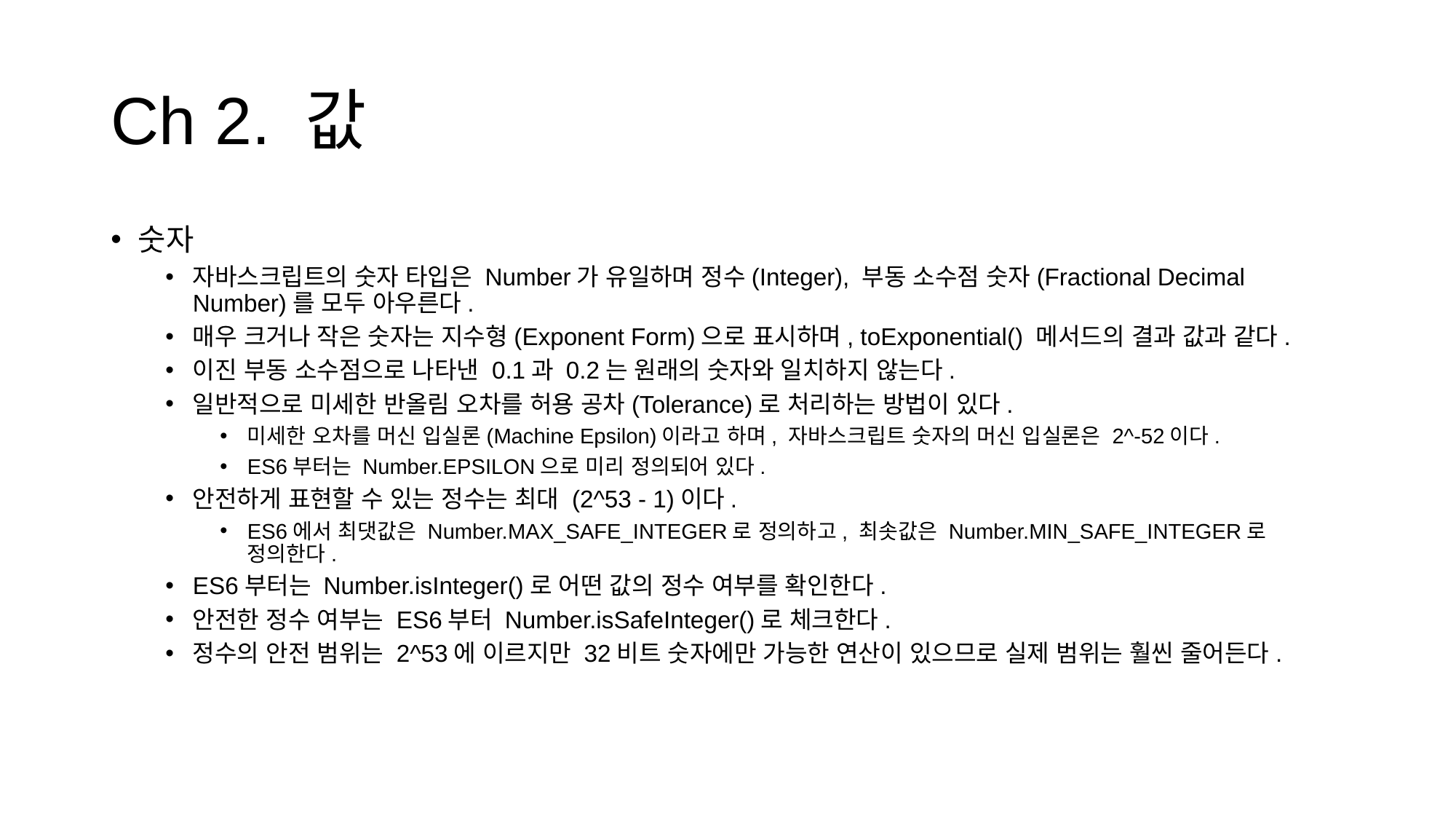

# Ch 2. 값
숫자
자바스크립트의 숫자 타입은 Number가 유일하며 정수(Integer), 부동 소수점 숫자(Fractional Decimal Number)를 모두 아우른다.
매우 크거나 작은 숫자는 지수형(Exponent Form)으로 표시하며, toExponential() 메서드의 결과 값과 같다.
이진 부동 소수점으로 나타낸 0.1과 0.2는 원래의 숫자와 일치하지 않는다.
일반적으로 미세한 반올림 오차를 허용 공차(Tolerance)로 처리하는 방법이 있다.
미세한 오차를 머신 입실론(Machine Epsilon)이라고 하며, 자바스크립트 숫자의 머신 입실론은 2^-52이다.
ES6부터는 Number.EPSILON으로 미리 정의되어 있다.
안전하게 표현할 수 있는 정수는 최대 (2^53 - 1)이다.
ES6에서 최댓값은 Number.MAX_SAFE_INTEGER로 정의하고, 최솟값은 Number.MIN_SAFE_INTEGER로 정의한다.
ES6부터는 Number.isInteger()로 어떤 값의 정수 여부를 확인한다.
안전한 정수 여부는 ES6부터 Number.isSafeInteger()로 체크한다.
정수의 안전 범위는 2^53에 이르지만 32비트 숫자에만 가능한 연산이 있으므로 실제 범위는 훨씬 줄어든다.